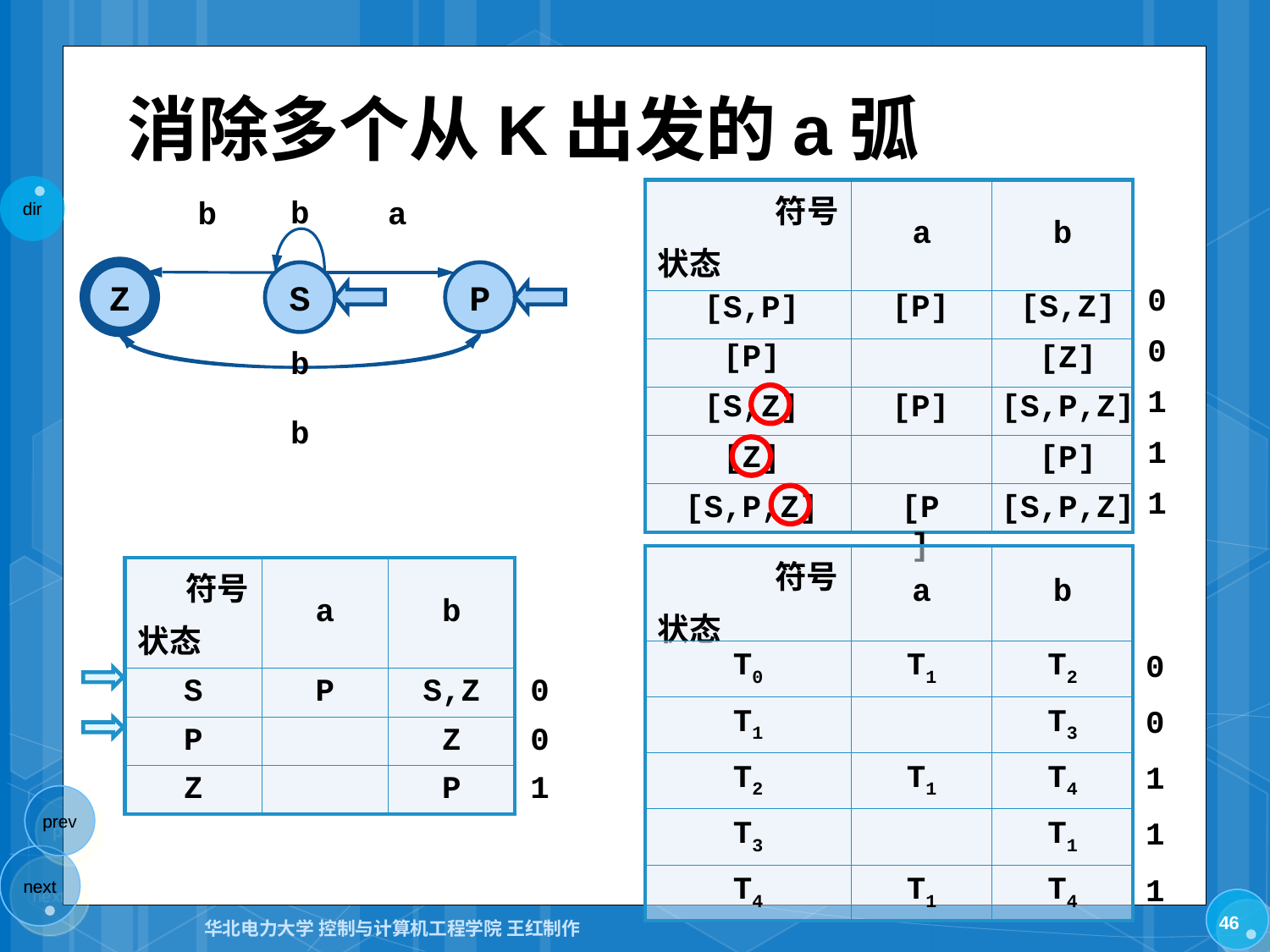

# 消除多个从K出发的a弧
| 符号 状态 | a | b |
| --- | --- | --- |
|  |  |  |
|  |  |  |
|  |  |  |
|  |  |  |
|  |  |  |
b
b
a
Z
S
P

b
b
| 0 |
| --- |
| 0 |
| 1 |
| 1 |
| 1 |
[P]
[S,Z]
[S,P]
[P]
[Z]
[S,Z]
[P]
[S,P,Z]

[Z]
[P]

[S,P,Z]
[P]
[S,P,Z]

| 符号 状态 | a | b |  |
| --- | --- | --- | --- |
| T0 | T1 | T2 | 0 |
| T1 |  | T3 | 0 |
| T2 | T1 | T4 | 1 |
| T3 |  | T1 | 1 |
| T4 | T1 | T4 | 1 |
| 符号 状态 | a | b |  |
| --- | --- | --- | --- |
| S | P | S,Z | 0 |
| P |  | Z | 0 |
| Z |  | P | 1 |

46
华北电力大学 控制与计算机工程学院 王红制作